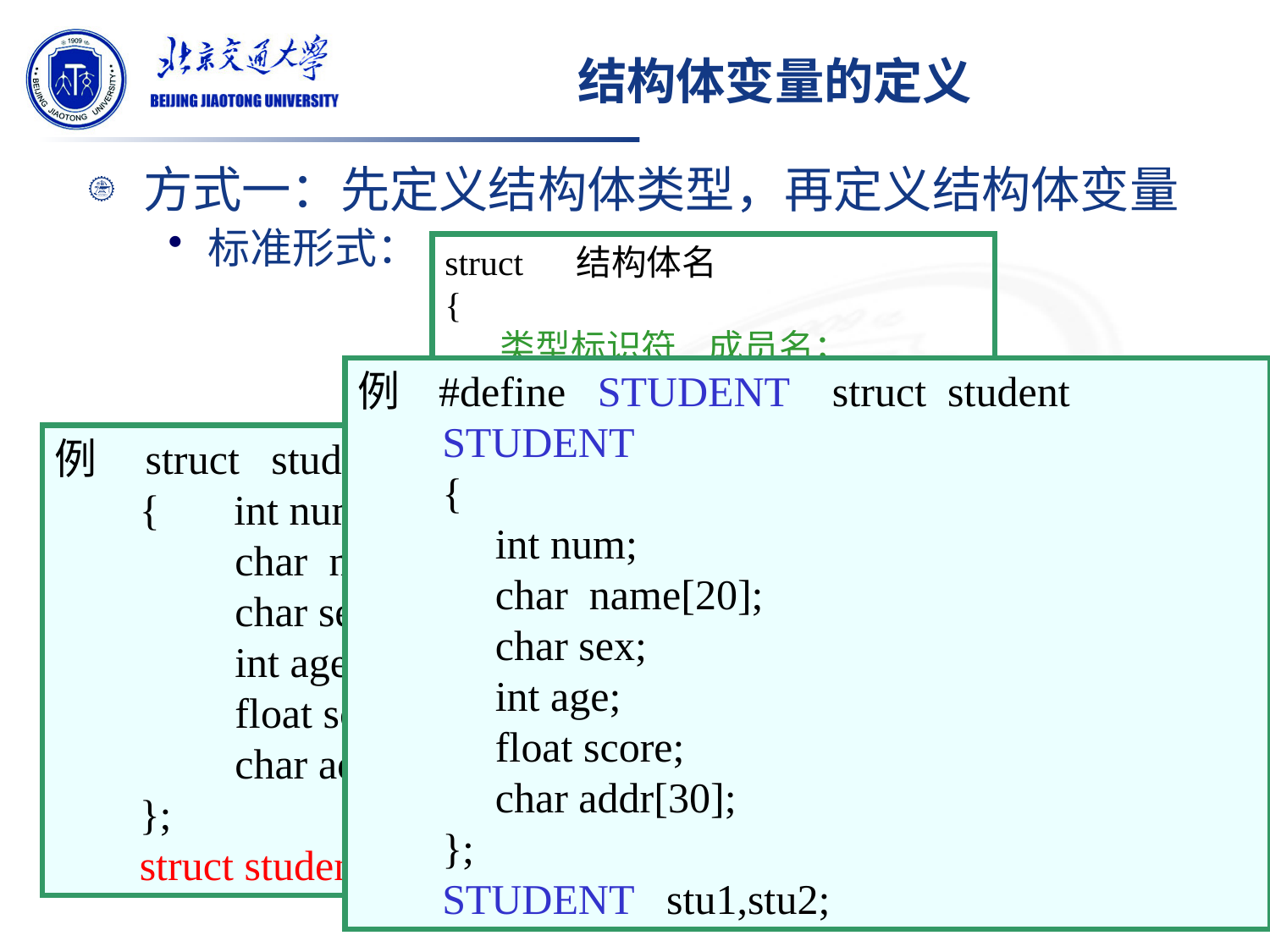

# 结构体变量的定义
方式一：先定义结构体类型，再定义结构体变量
标准形式：
struct     结构体名
{
      类型标识符    成员名；
      类型标识符    成员名；
         …………….
}；
struct  结构体名  变量名表列；
例   #define   STUDENT    struct  student
        STUDENT
        {
             int num;
             char  name[20];
             char sex;
             int age;
             float score;
             char addr[30];
        };
        STUDENT   stu1,stu2;
例    struct   student
        {       int num;
                 char  name[20];
                 char sex;
                 int age;
                 float score;
                 char addr[30];
        };
        struct student   stu1,stu2;